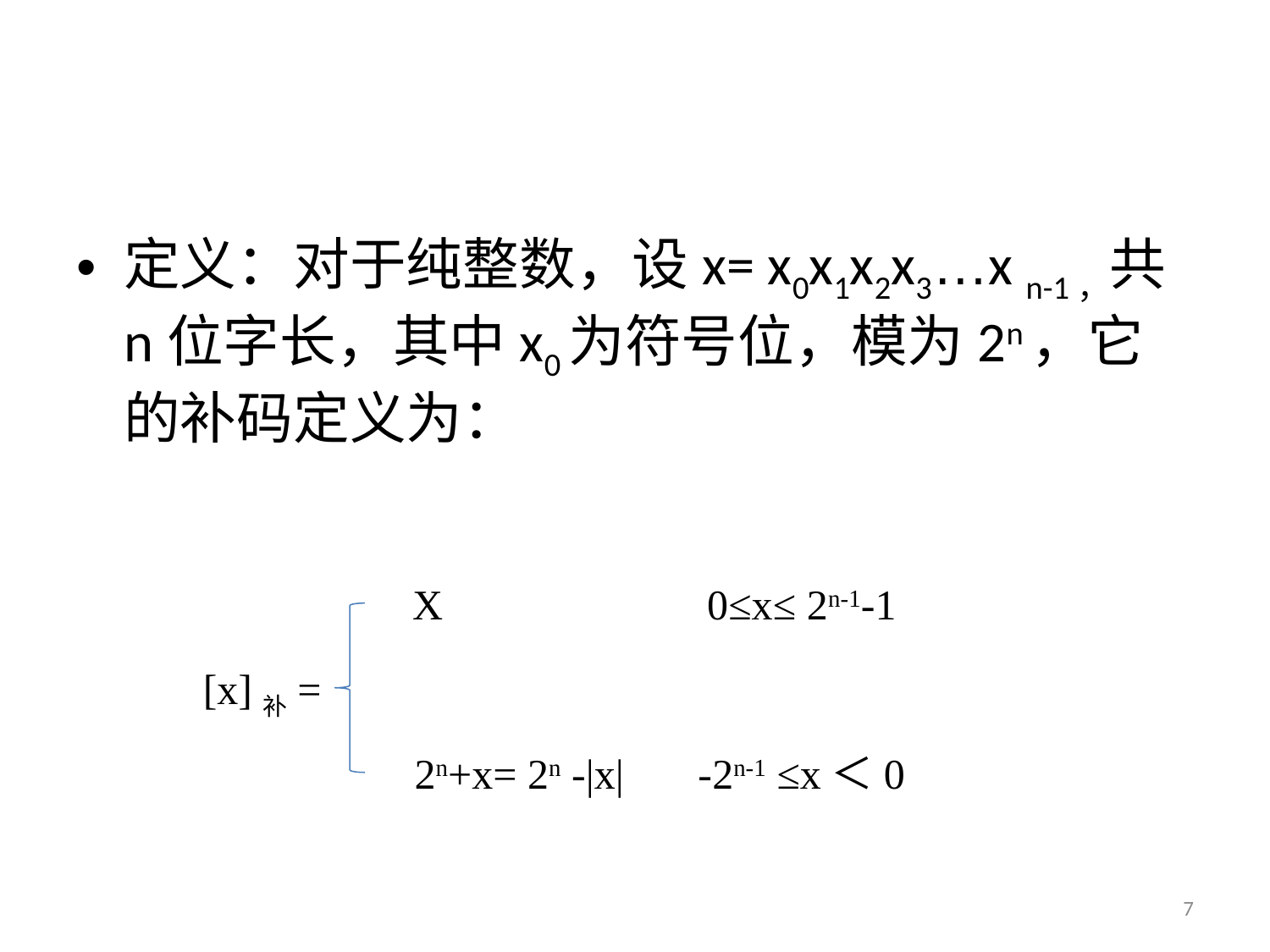

定义：对于纯整数，设x= x0x1x2x3…x n-1，共n位字长，其中x0为符号位，模为2n，它的补码定义为：

X                         0≤x≤ 2n-1-1

[x]补=

2n+x= 2n -|x|       -2n-1 ≤x＜0
7